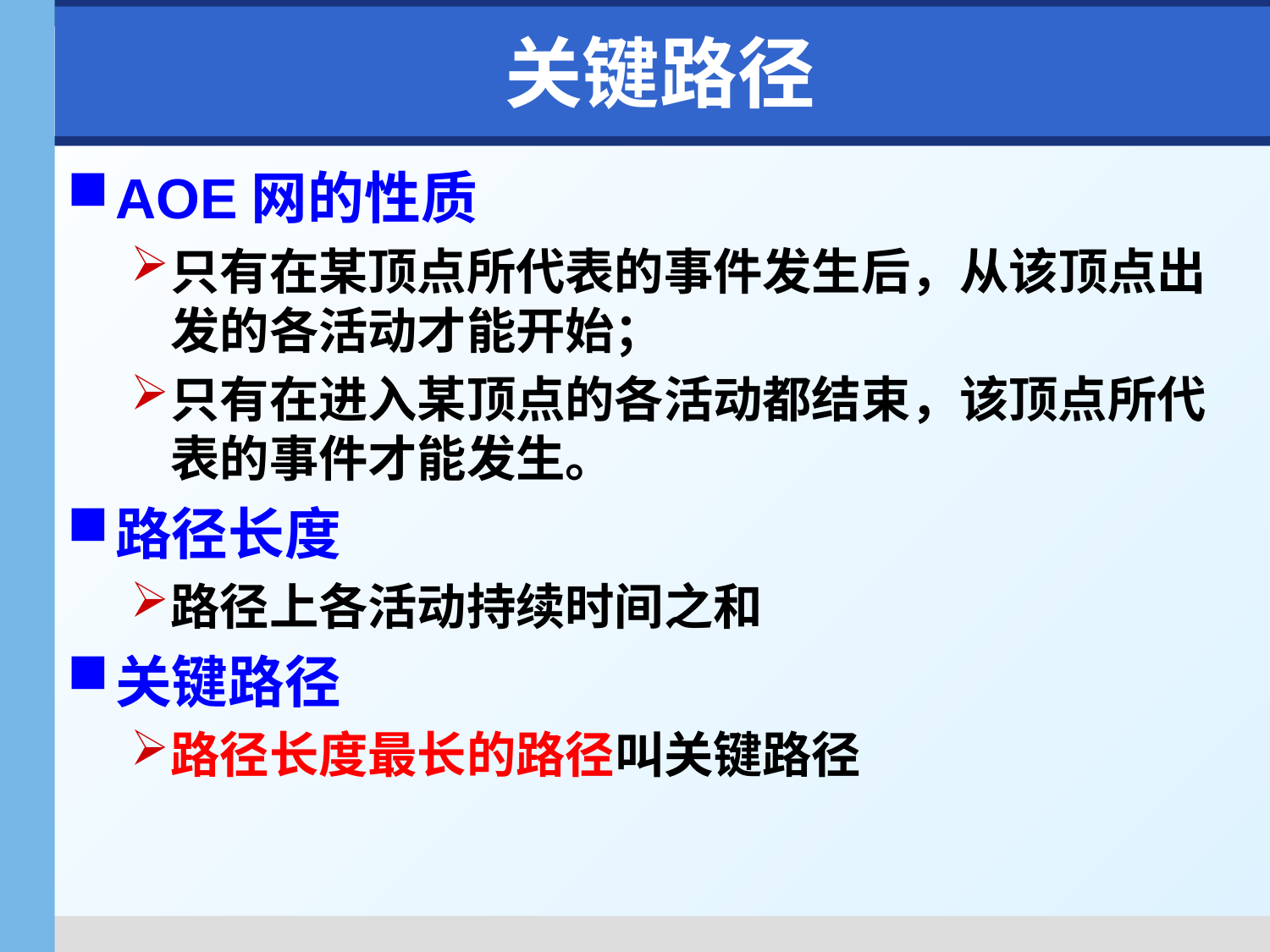

# 关键路径
AOE网的性质
只有在某顶点所代表的事件发生后，从该顶点出发的各活动才能开始；
只有在进入某顶点的各活动都结束，该顶点所代表的事件才能发生。
路径长度
路径上各活动持续时间之和
关键路径
路径长度最长的路径叫关键路径